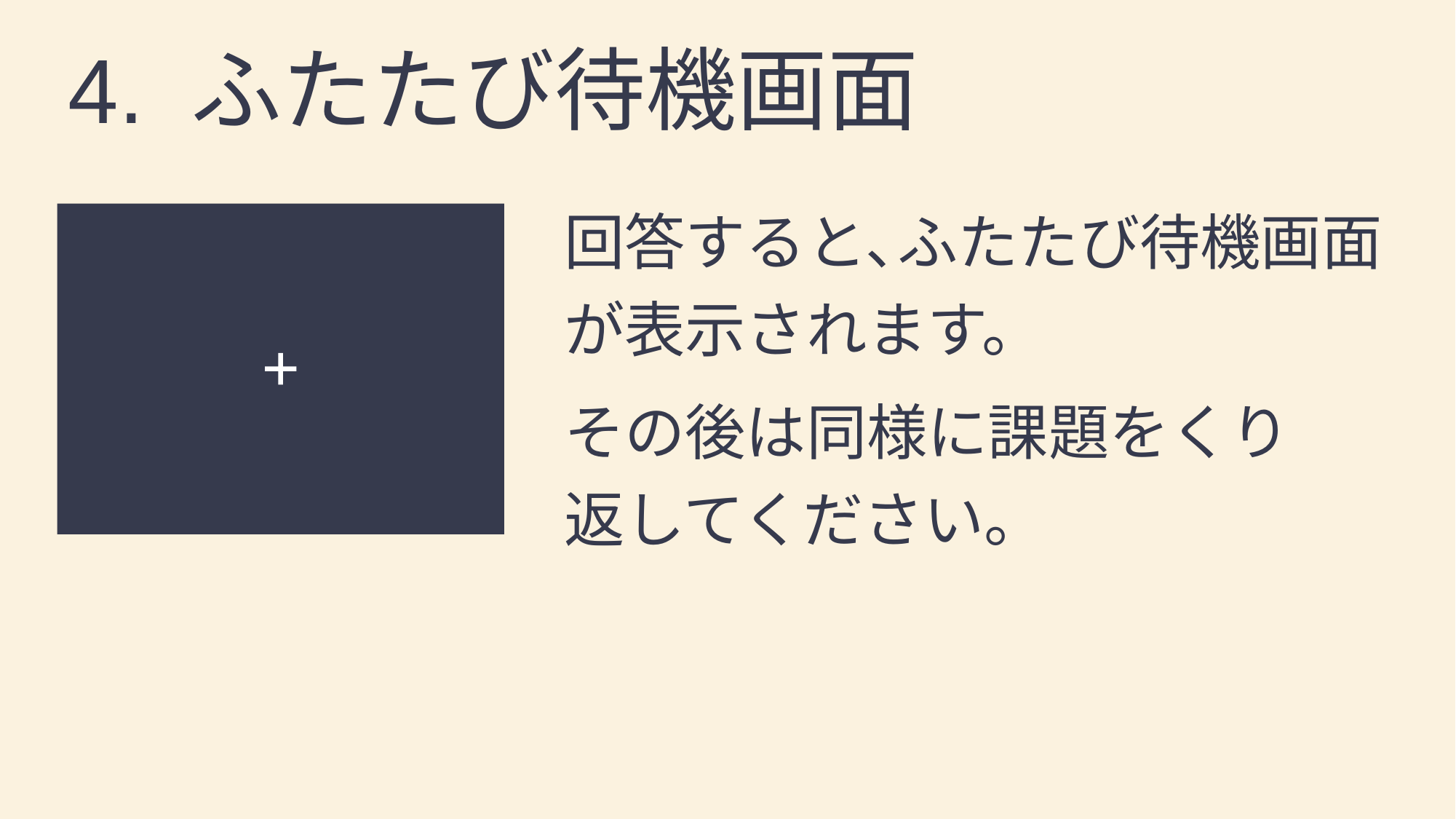

# 4. ふたたび待機画面
回答すると､ふたたび待機画面が表示されます。
その後は同様に課題をくり
返してください。